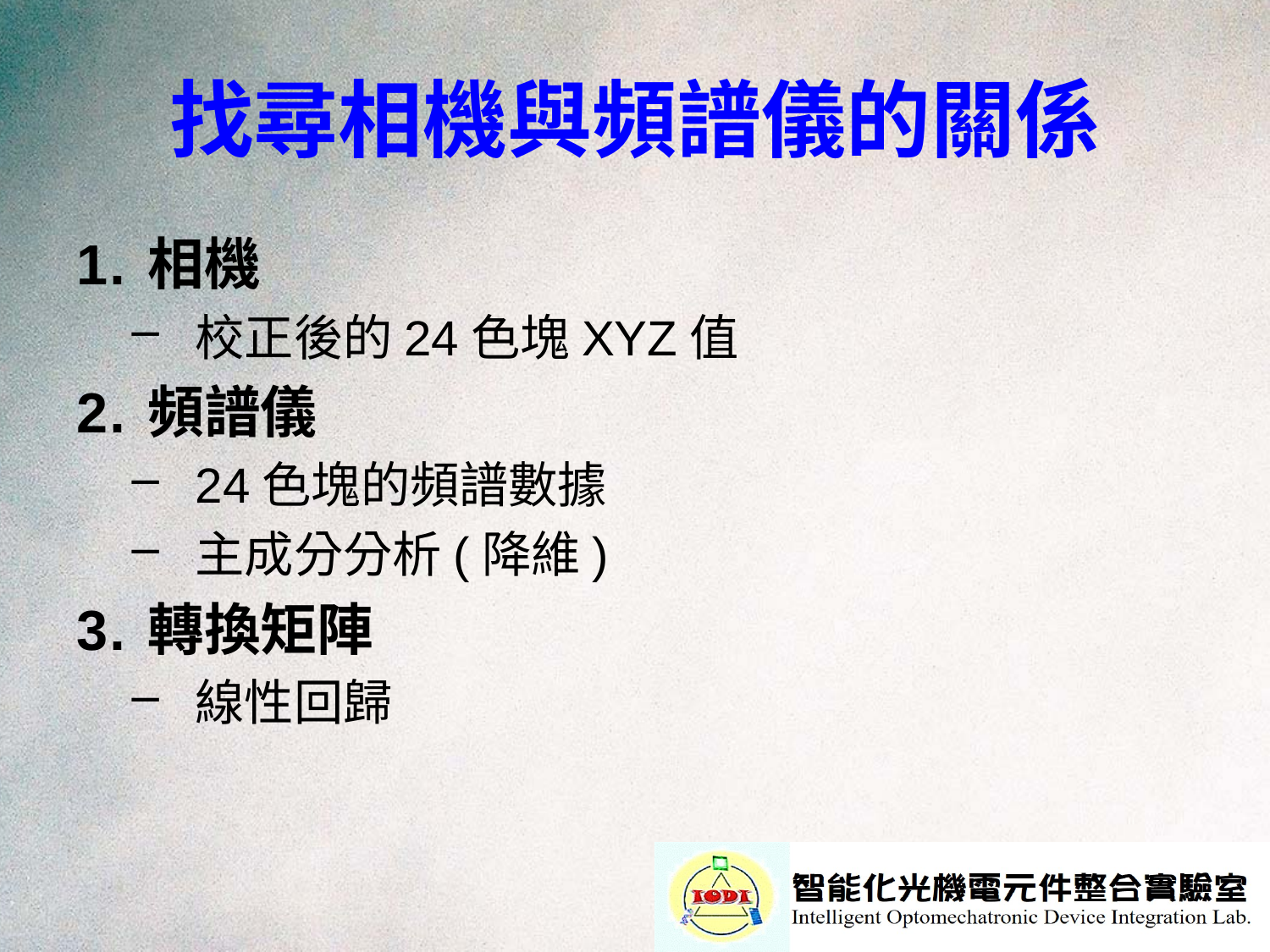

# 找尋相機與頻譜儀的關係
相機
校正後的24色塊XYZ值
頻譜儀
24色塊的頻譜數據
主成分分析(降維)
轉換矩陣
線性回歸